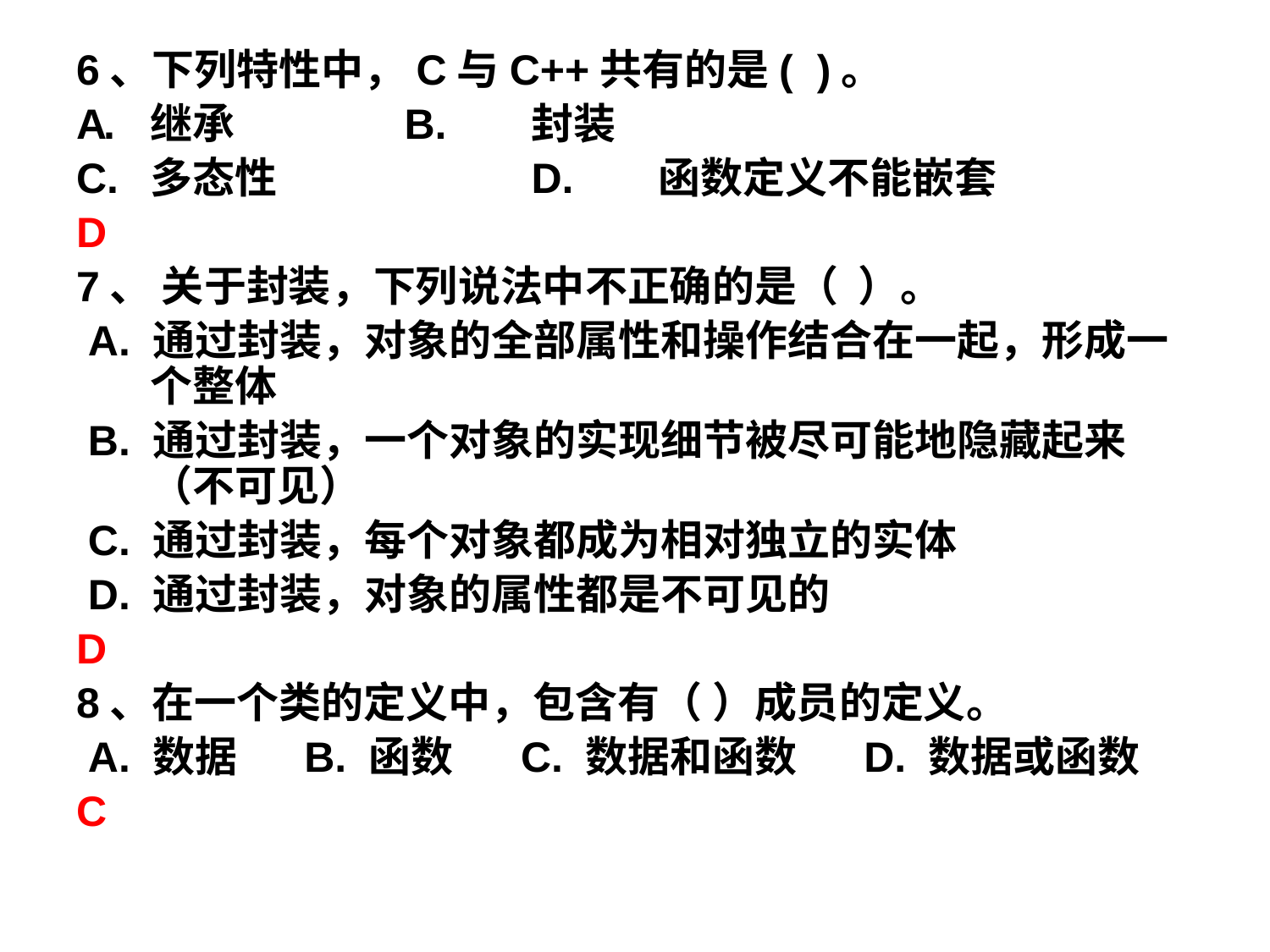

6、下列特性中，C与C++共有的是(  )。
继承		B. 	封装
C. 	多态性		D. 	函数定义不能嵌套
D
7、 关于封装，下列说法中不正确的是（  ）。
 A. 通过封装，对象的全部属性和操作结合在一起，形成一个整体
 B. 通过封装，一个对象的实现细节被尽可能地隐藏起来（不可见）
 C. 通过封装，每个对象都成为相对独立的实体
 D. 通过封装，对象的属性都是不可见的
D
8、在一个类的定义中，包含有（ ）成员的定义。
 A. 数据      B. 函数      C. 数据和函数      D. 数据或函数
C